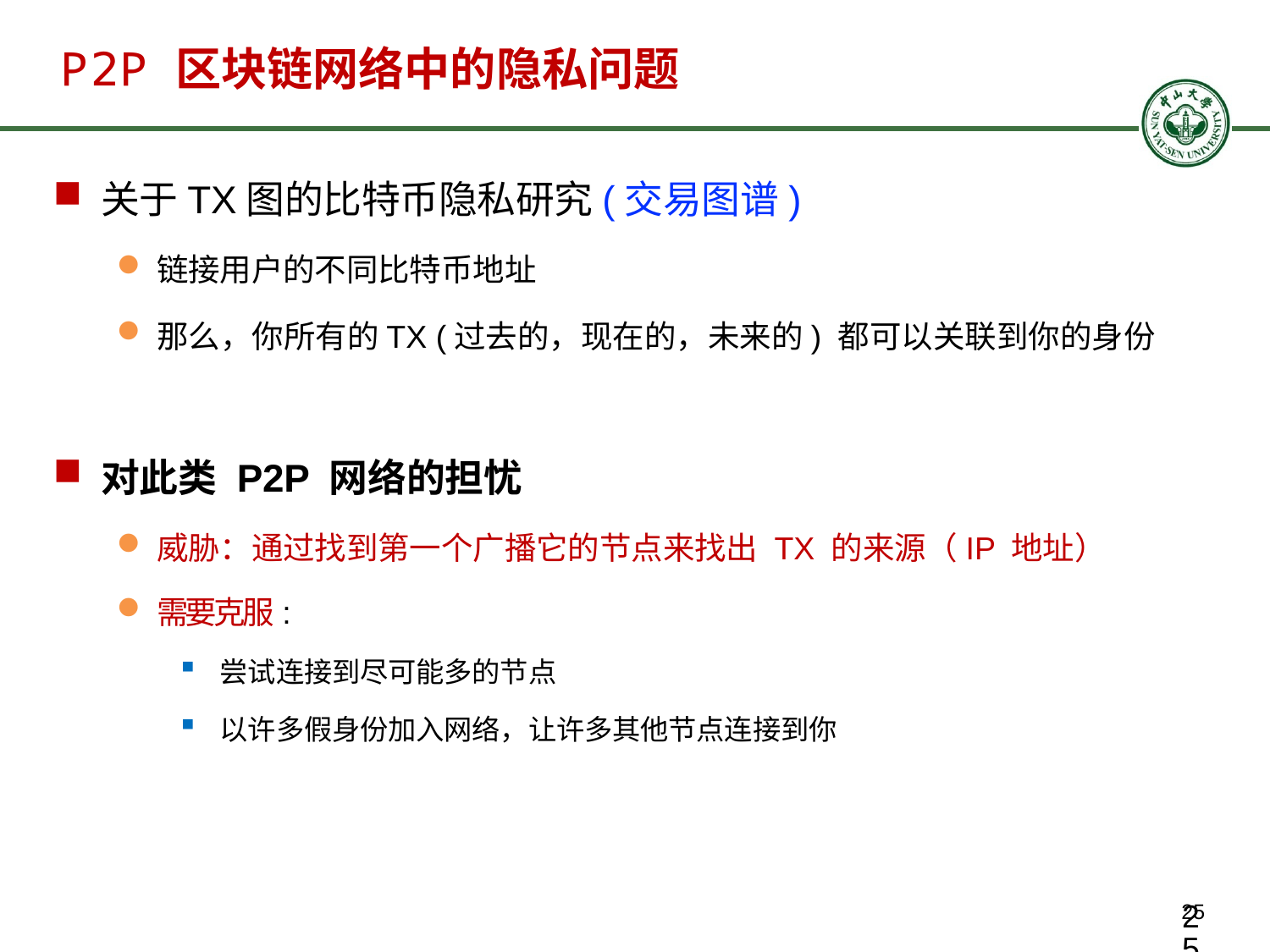

# P2P 区块链网络中的隐私问题
关于TX图的比特币隐私研究(交易图谱)
链接用户的不同比特币地址
那么，你所有的TX (过去的，现在的，未来的) 都可以关联到你的身份

对此类 P2P 网络的担忧
威胁：通过找到第一个广播它的节点来找出 TX 的来源（IP 地址）
需要克服:
尝试连接到尽可能多的节点
以许多假身份加入网络，让许多其他节点连接到你
25